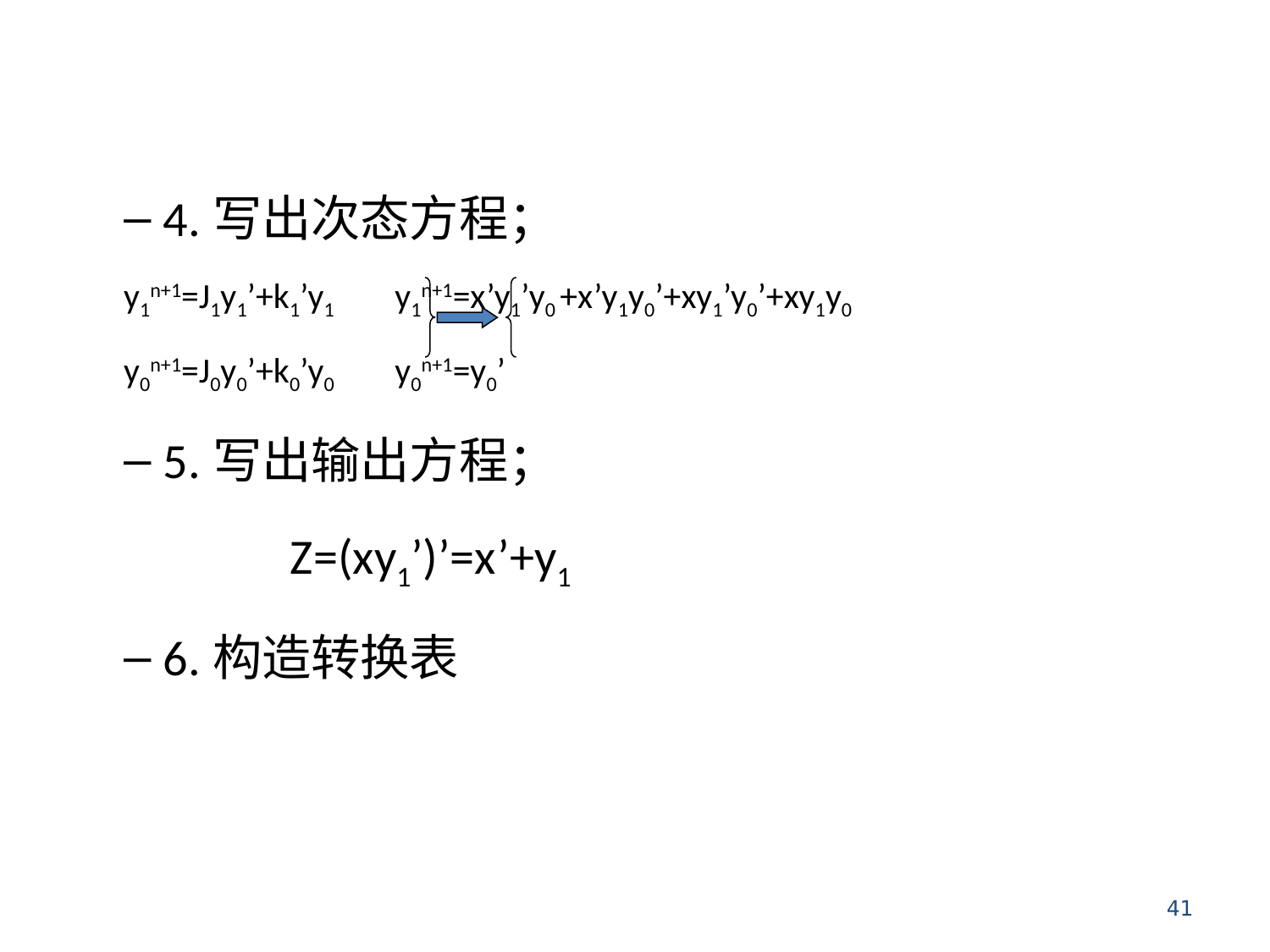

#
4.写出次态方程；
y1n+1=J1y1’+k1’y1             y1n+1=x’y1’y0 +x’y1y0’+xy1’y0’+xy1y0
y0n+1=J0y0’+k0’y0             y0n+1=y0’
5.写出输出方程；
		Z=(xy1’)’=x’+y1
6.构造转换表

41